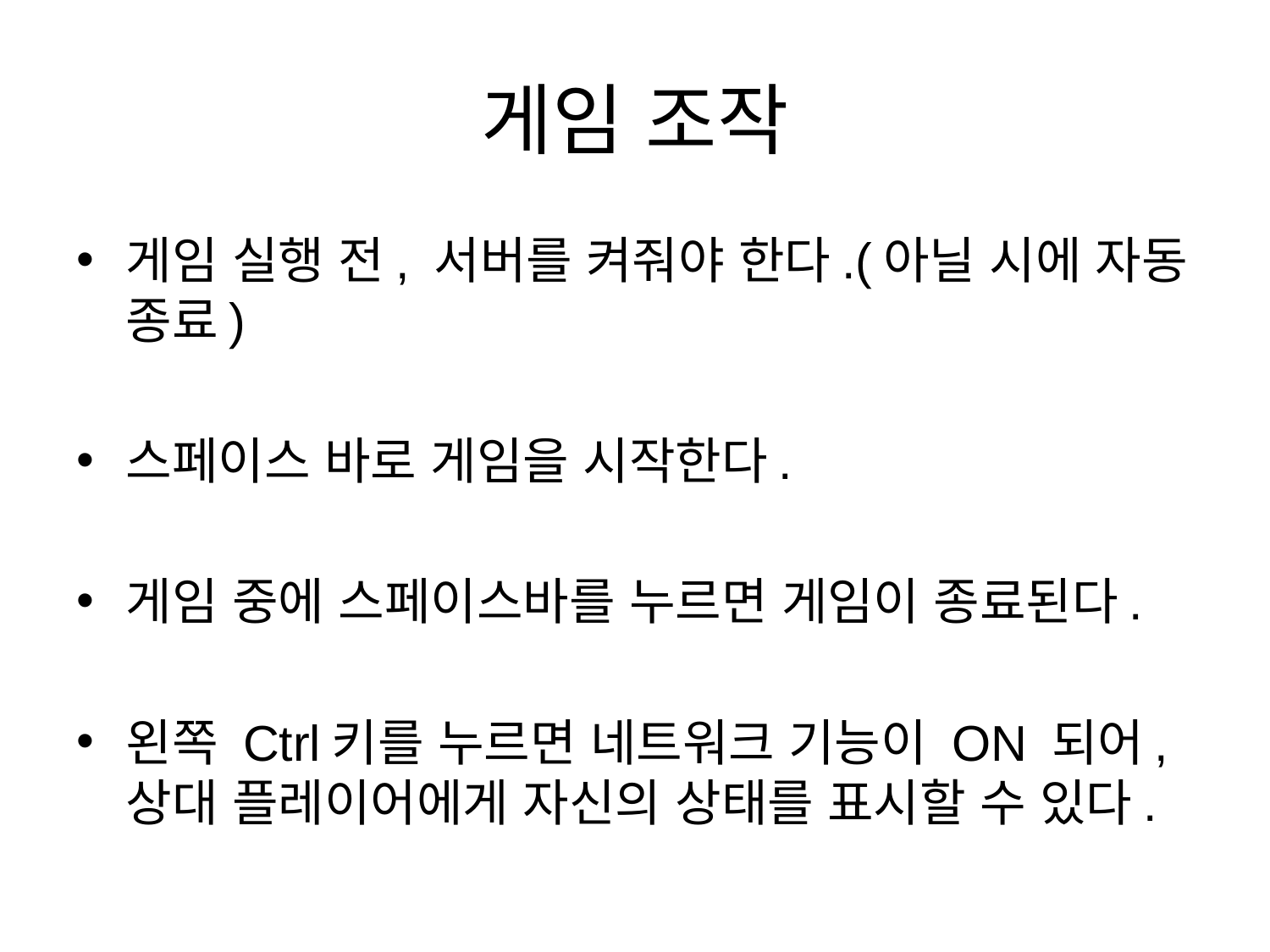

# 게임 조작
게임 실행 전, 서버를 켜줘야 한다.(아닐 시에 자동 종료)

스페이스 바로 게임을 시작한다.

게임 중에 스페이스바를 누르면 게임이 종료된다.

왼쪽 Ctrl키를 누르면 네트워크 기능이 ON 되어, 상대 플레이어에게 자신의 상태를 표시할 수 있다.